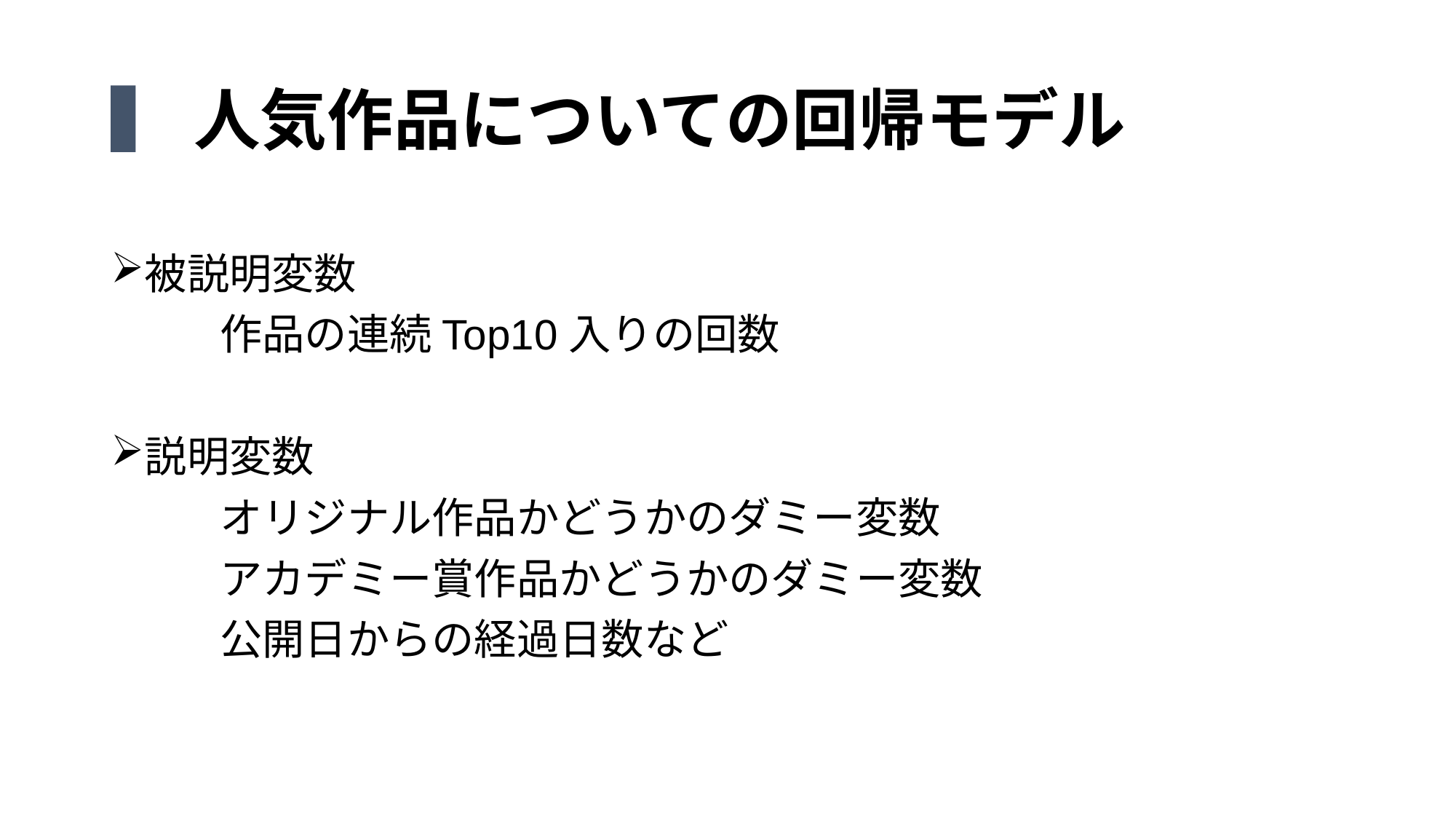

# ▍人気作品についての回帰モデル
被説明変数
	作品の連続Top10入りの回数

説明変数
	オリジナル作品かどうかのダミー変数
	アカデミー賞作品かどうかのダミー変数
	公開日からの経過日数など